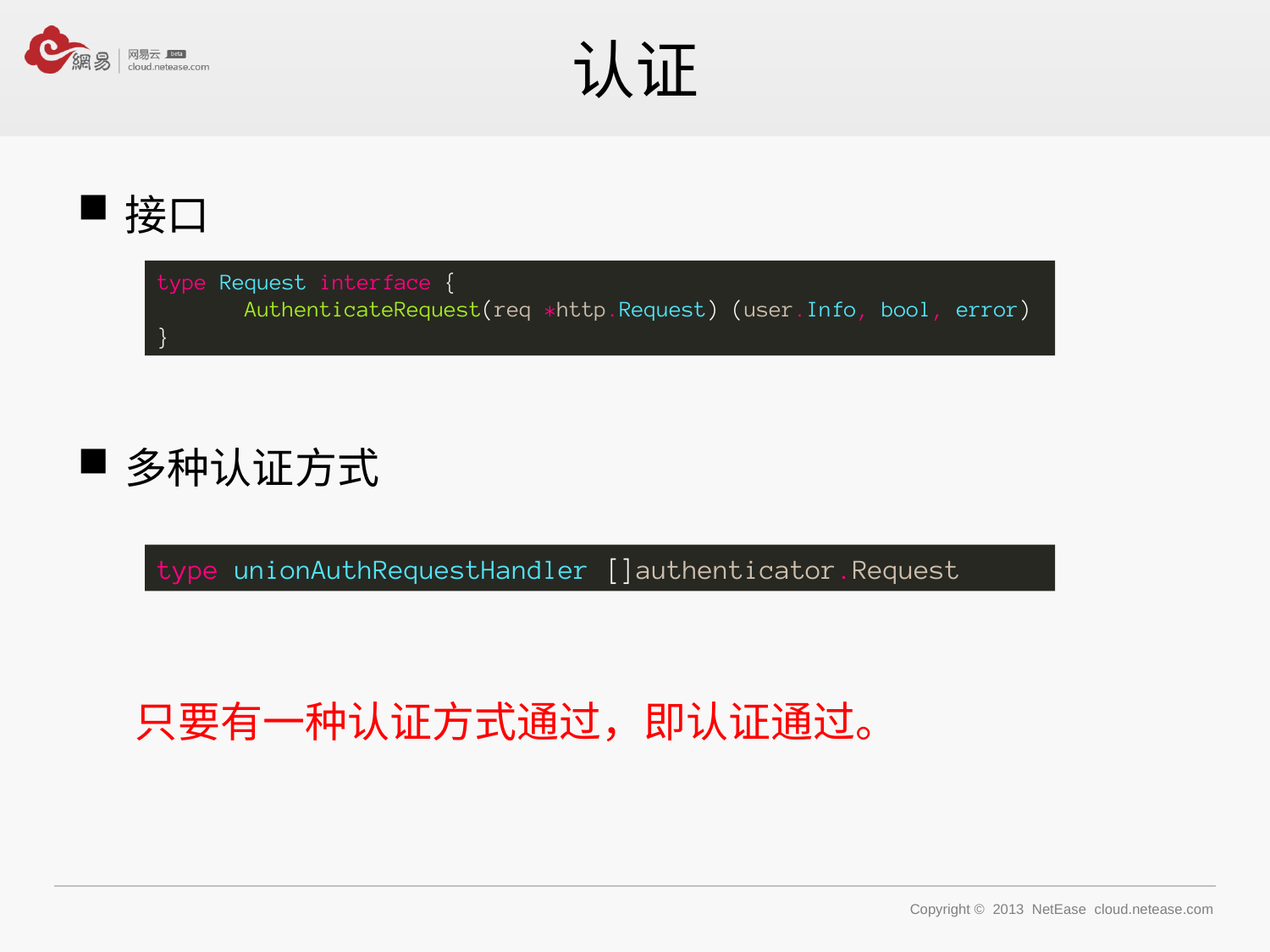

# 认证
接口

多种认证方式

     只要有一种认证方式通过，即认证通过。

type Request interface {
       AuthenticateRequest(req *http.Request) (user.Info, bool, error)
}
type unionAuthRequestHandler []authenticator.Request